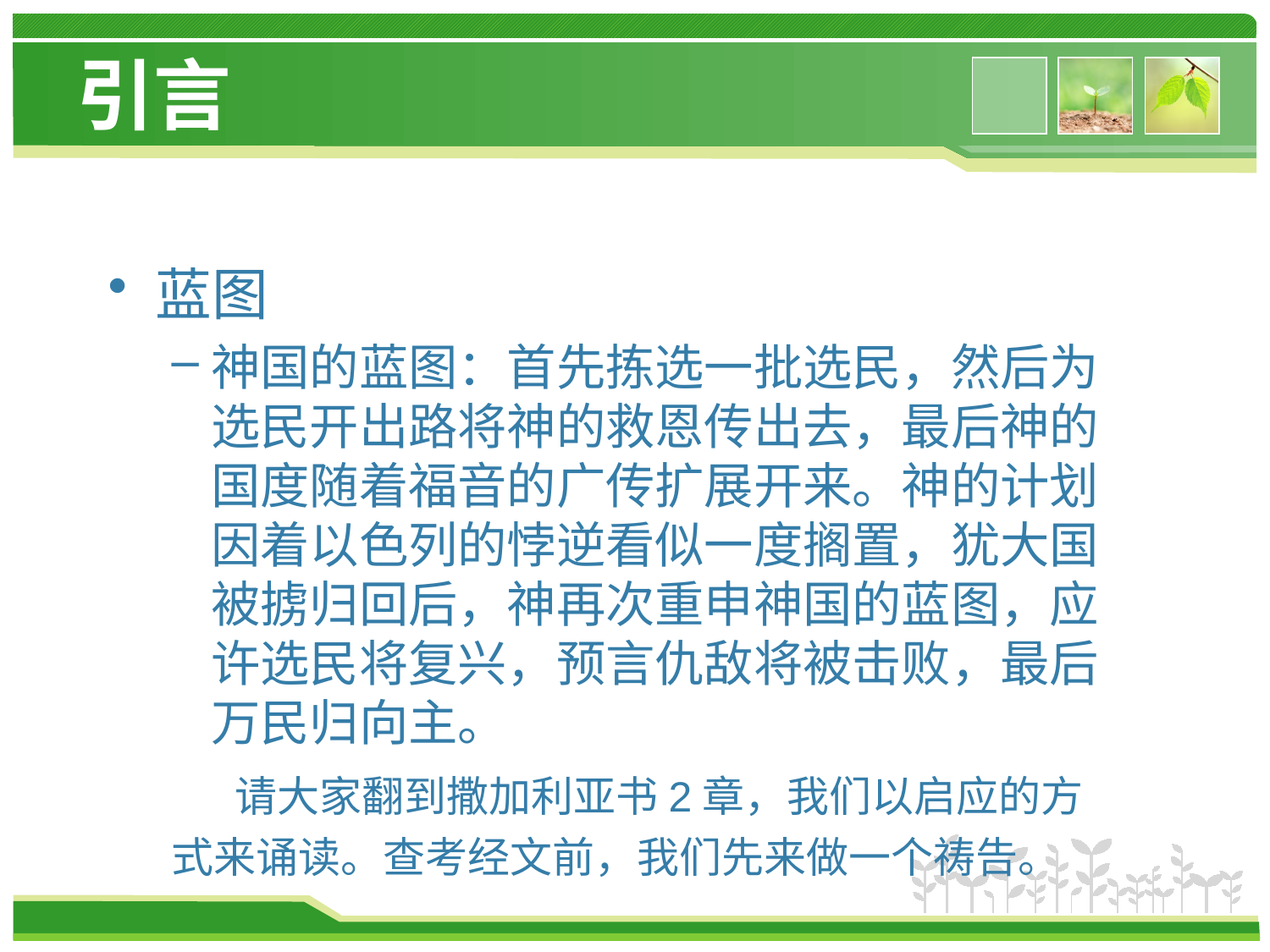

# 引言
蓝图
神国的蓝图：首先拣选一批选民，然后为选民开出路将神的救恩传出去，最后神的国度随着福音的广传扩展开来。神的计划因着以色列的悖逆看似一度搁置，犹大国被掳归回后，神再次重申神国的蓝图，应许选民将复兴，预言仇敌将被击败，最后万民归向主。
请大家翻到撒加利亚书2章，我们以启应的方式来诵读。查考经文前，我们先来做一个祷告。